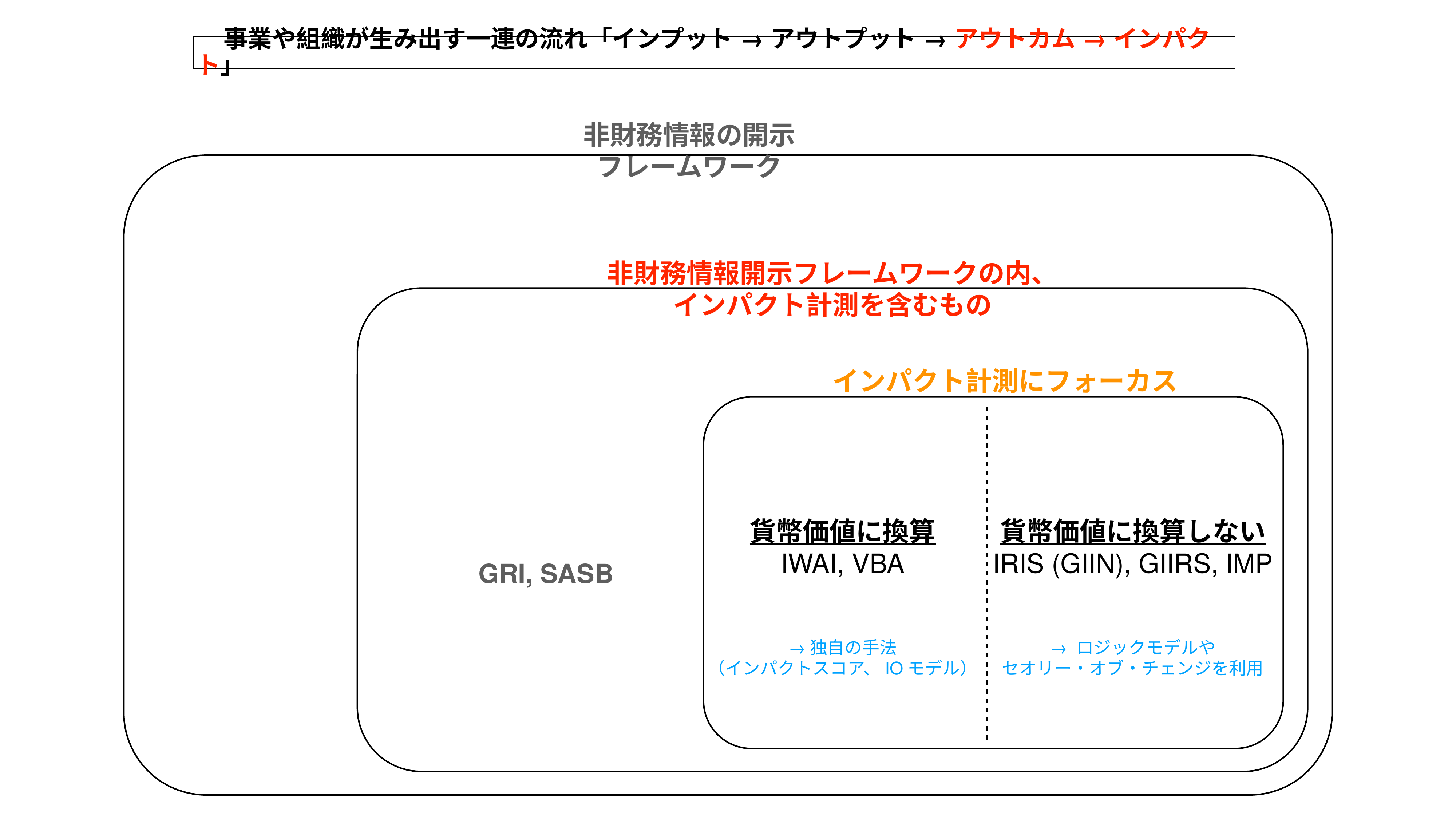

事業や組織が生み出す一連の流れ「インプット → アウトプット → アウトカム → インパクト」
非財務情報の開示フレームワーク

非財務情報開示フレームワークの内、インパクト計測を含むもの

インパクト計測にフォーカス

貨幣価値に換算
IWAI, VBA
貨幣価値に換算しない
IRIS (GIIN), GIIRS, IMP
GRI, SASB
→独自の手法
（インパクトスコア、IOモデル）
→ ロジックモデルや
セオリー・オブ・チェンジを利用